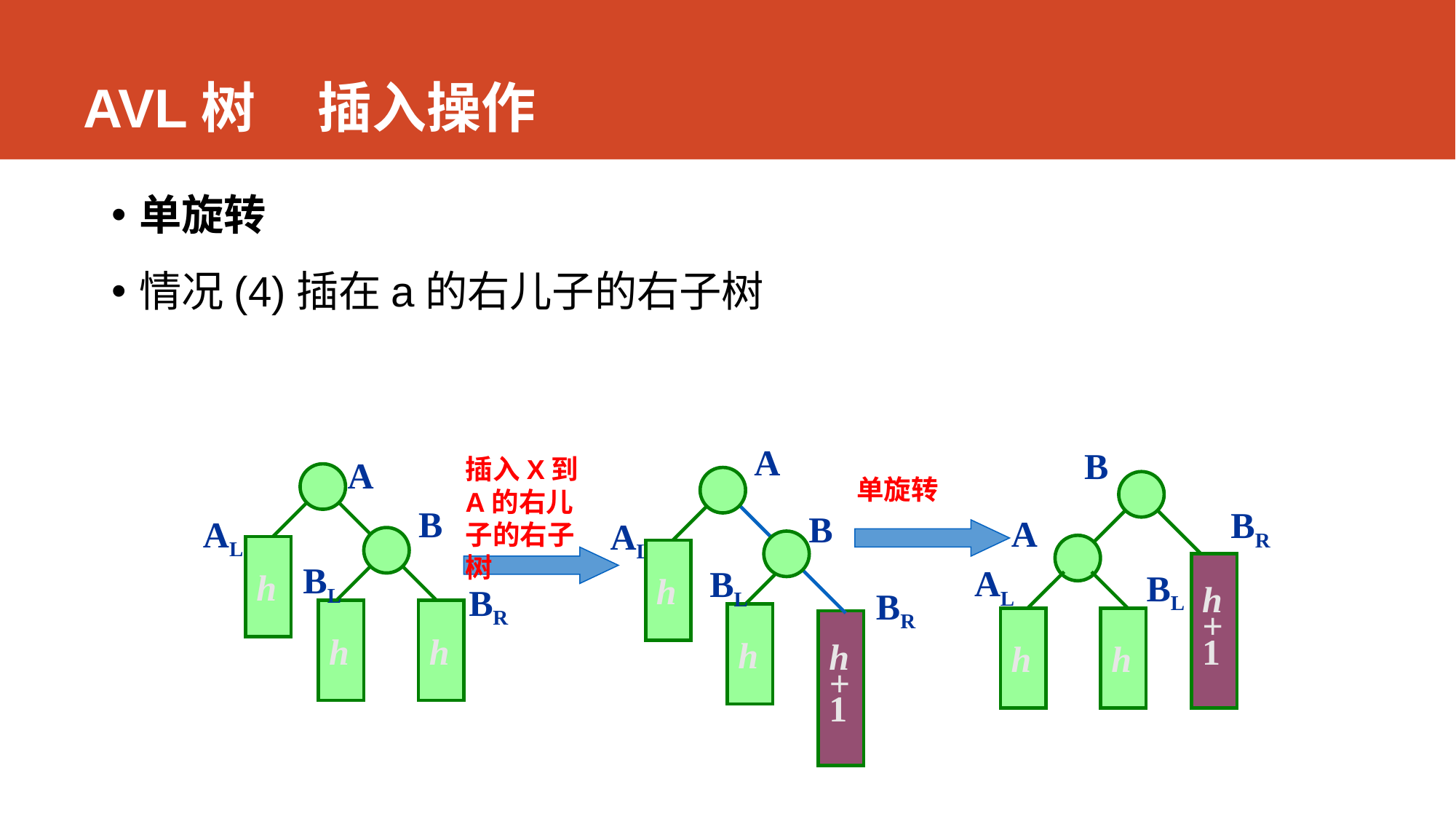

# AVL树     插入操作
单旋转
情况(4)插在a的右儿子的右子树
A

B

h
BL

h
AL
BR
h
+
1
B

A

h
+
1
BL

h
h
BR
AL
A

B

h
BL

h
h
AL
BR
插入X到A的右儿子的右子树

单旋转